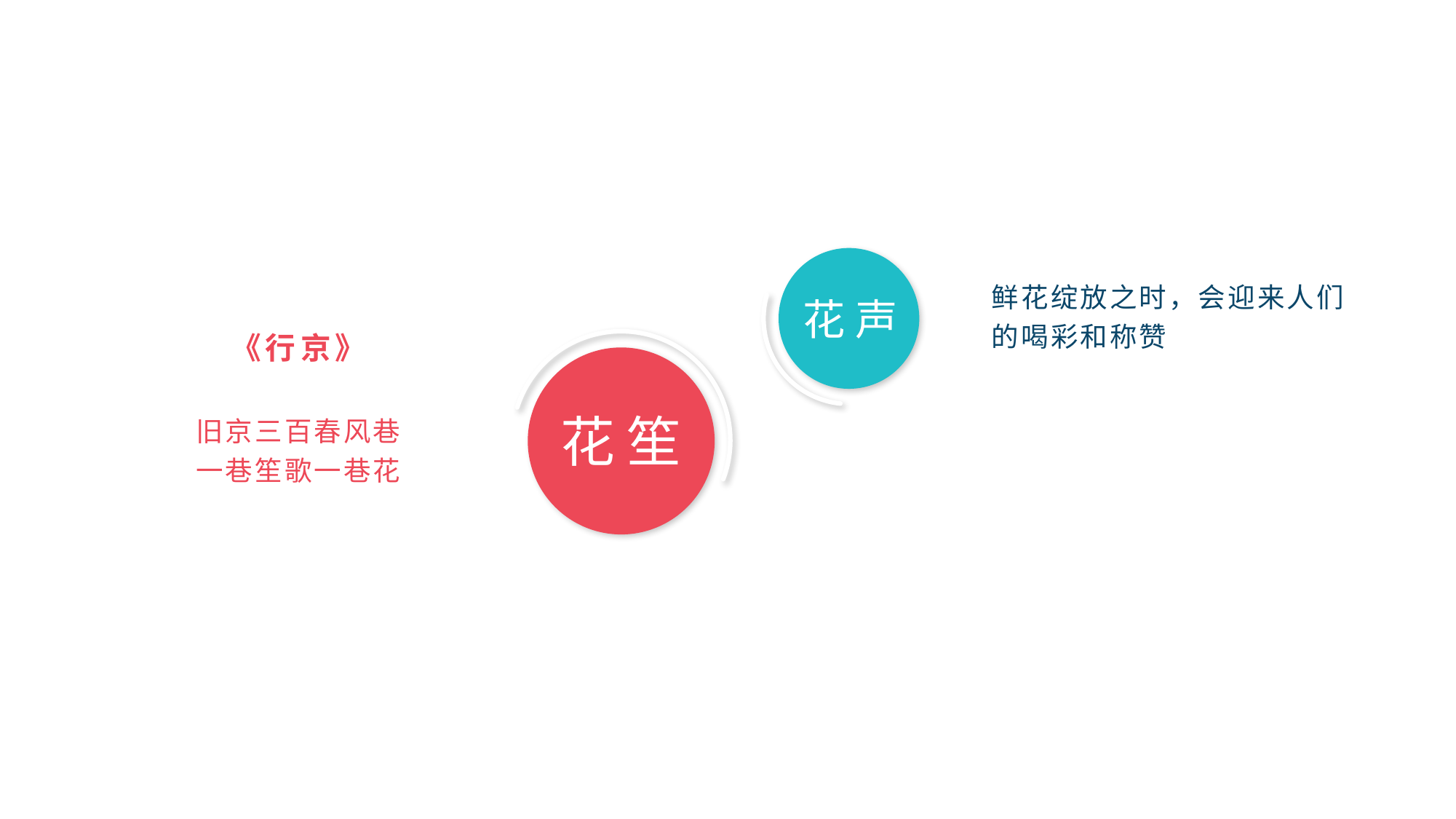

鲜花绽放之时，会迎来人们的喝彩和称赞
花 声
《行京》

花 笙
旧京三百春风巷
一巷笙歌一巷花
花 笙